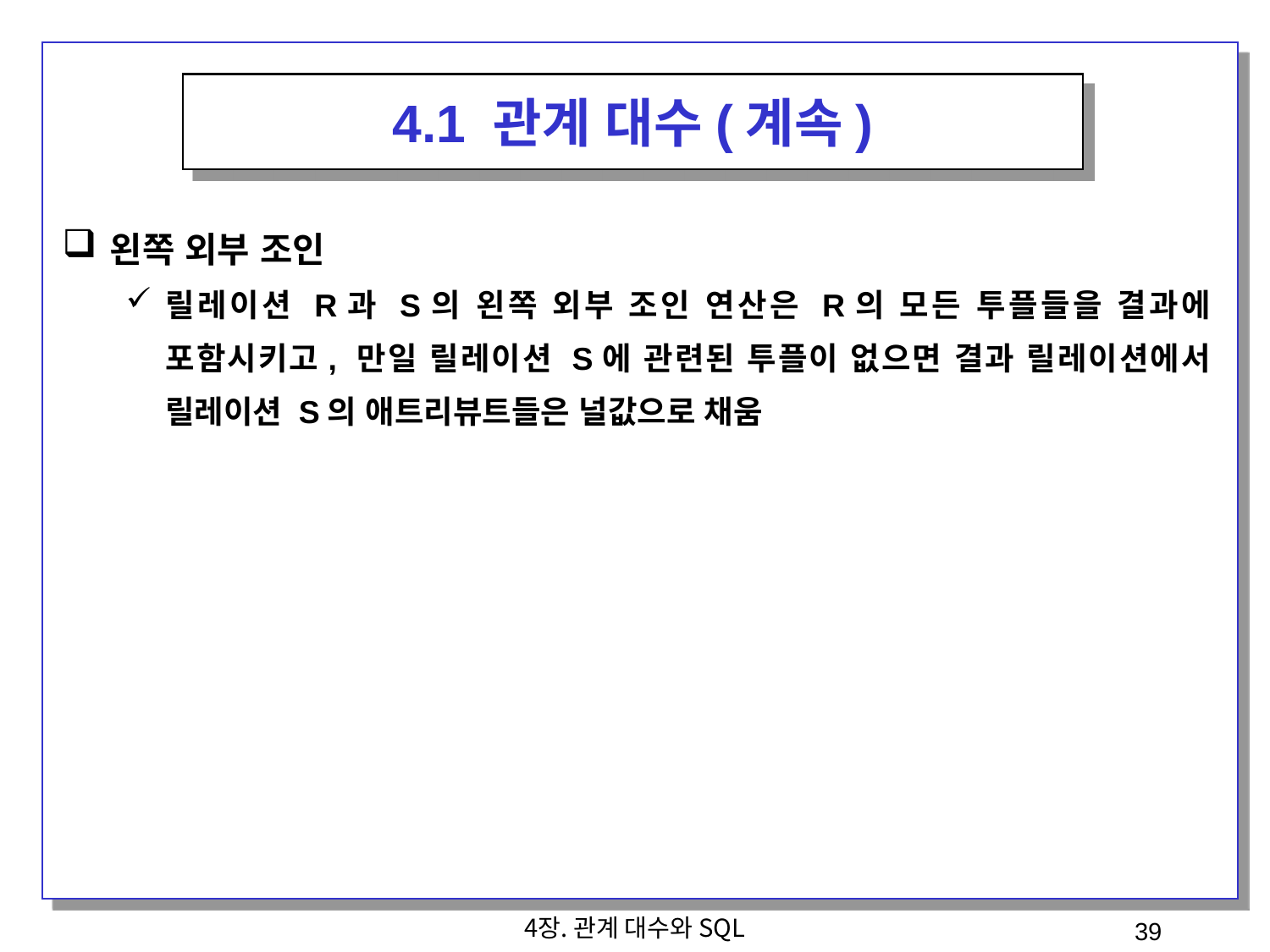

4.1 관계 대수(계속)
왼쪽 외부 조인
릴레이션 R과 S의 왼쪽 외부 조인 연산은 R의 모든 투플들을 결과에 포함시키고, 만일 릴레이션 S에 관련된 투플이 없으면 결과 릴레이션에서 릴레이션 S의 애트리뷰트들은 널값으로 채움
4장. 관계 대수와 SQL
39